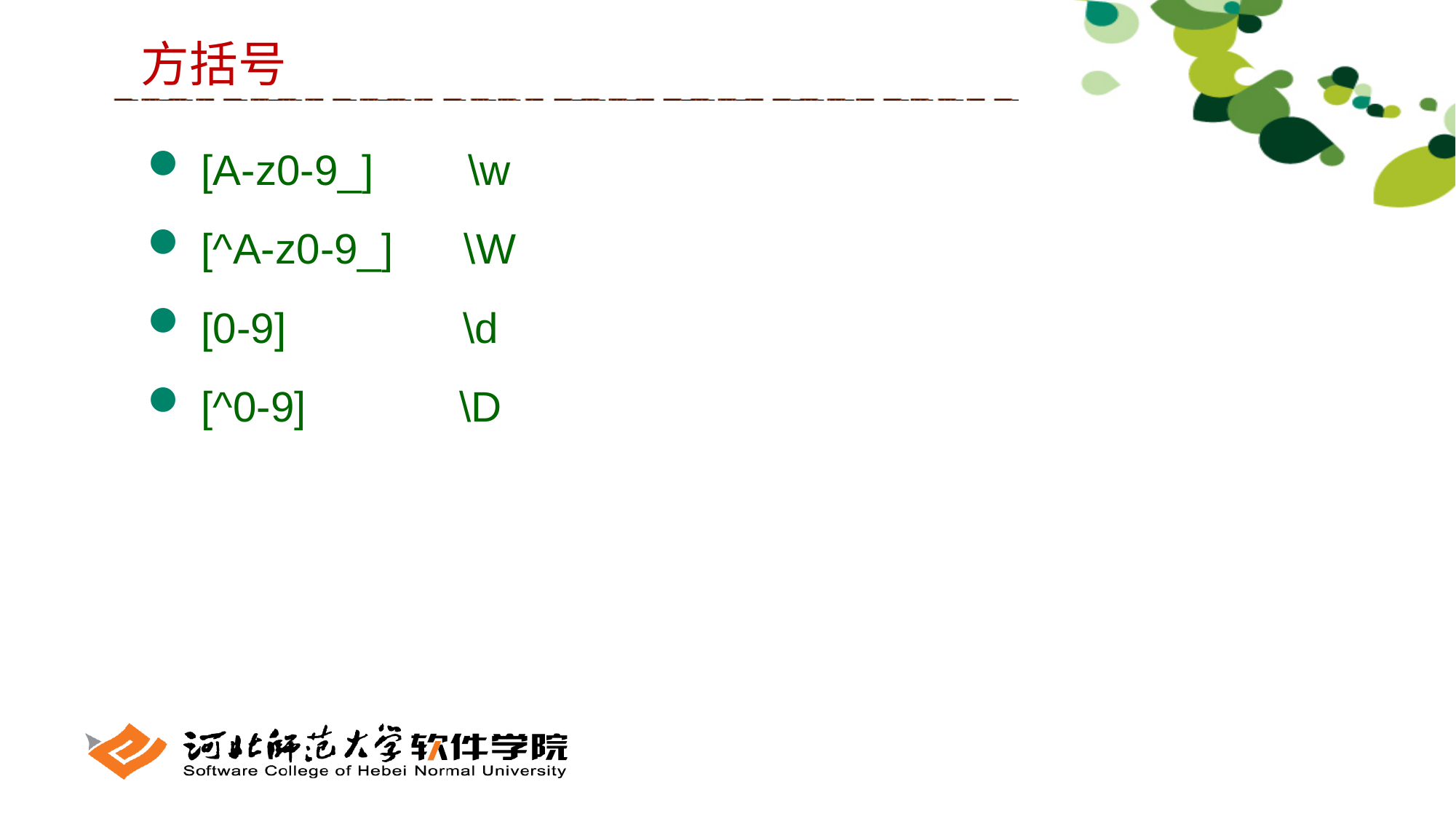

方括号
 [A-z0-9_]        \w
 [^A-z0-9_]      \W
 [0-9]               \d
 [^0-9]             \D